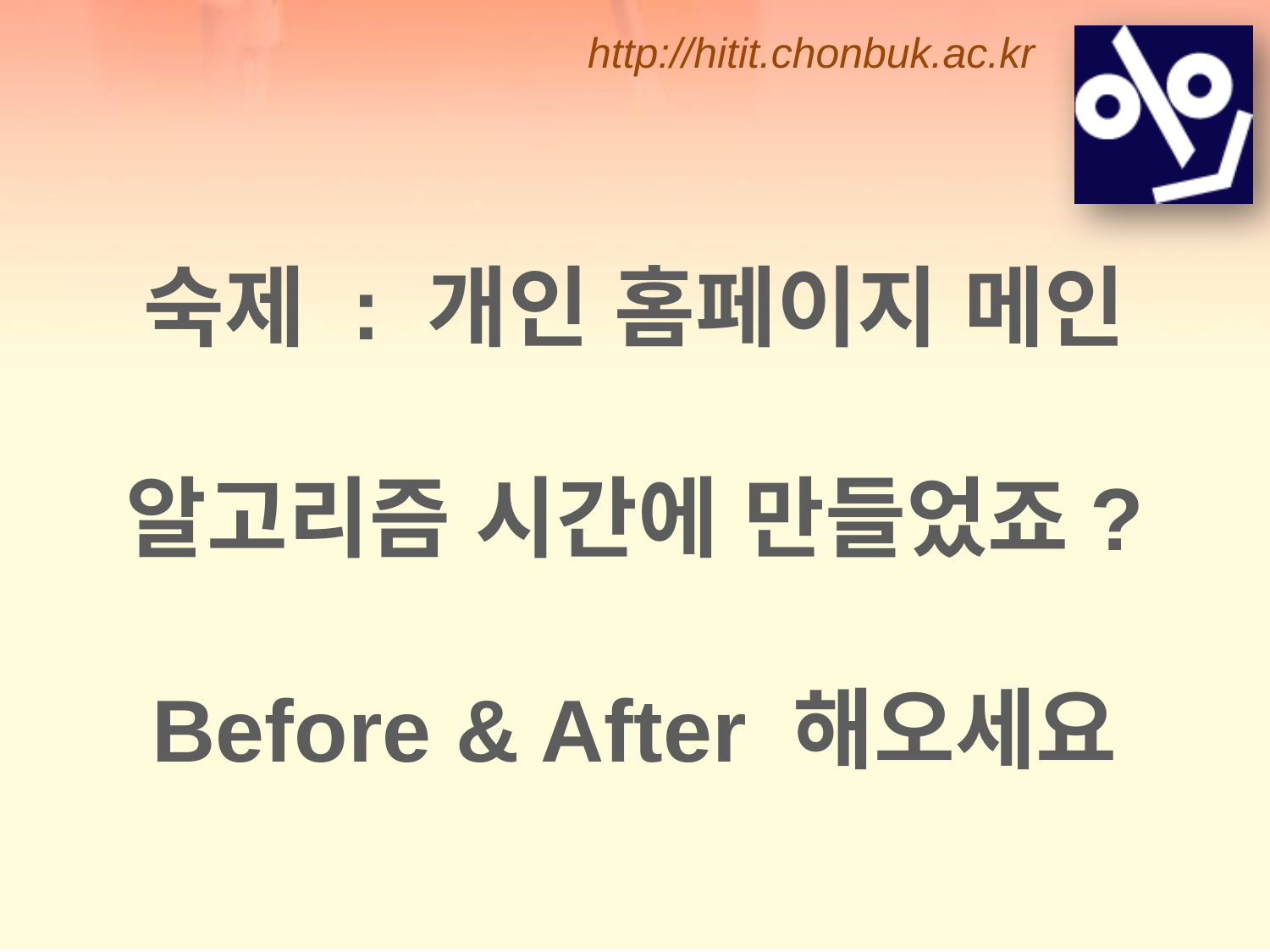

숙제 : 개인 홈페이지 메인

알고리즘 시간에 만들었죠?

Before & After 해오세요